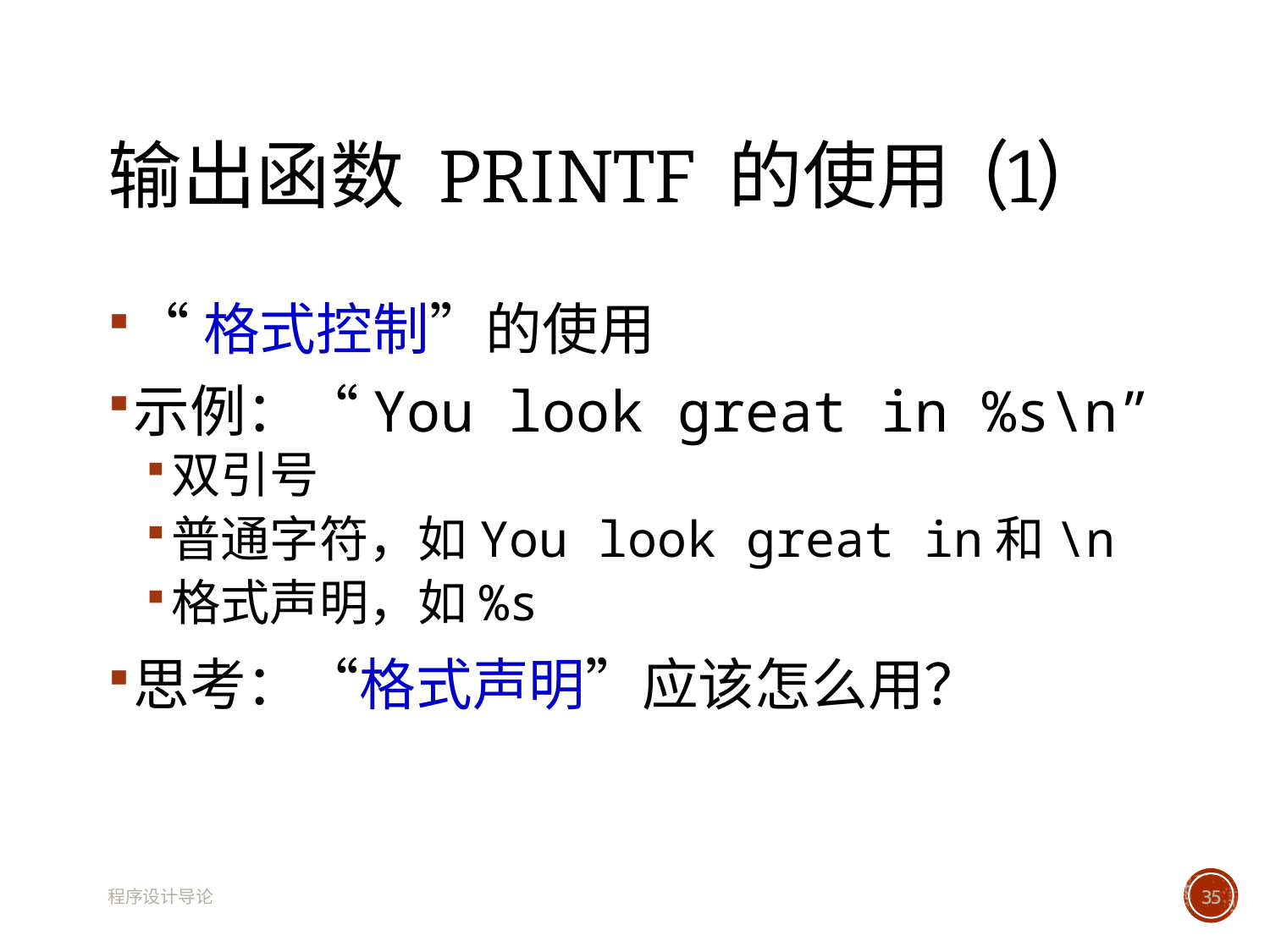

# 输出函数 printf 的使用 (1)
“格式控制”的使用
示例：“You look great in %s\n”
双引号
普通字符，如You look great in和\n
格式声明，如%s
思考：“格式声明”应该怎么用？
程序设计导论
35